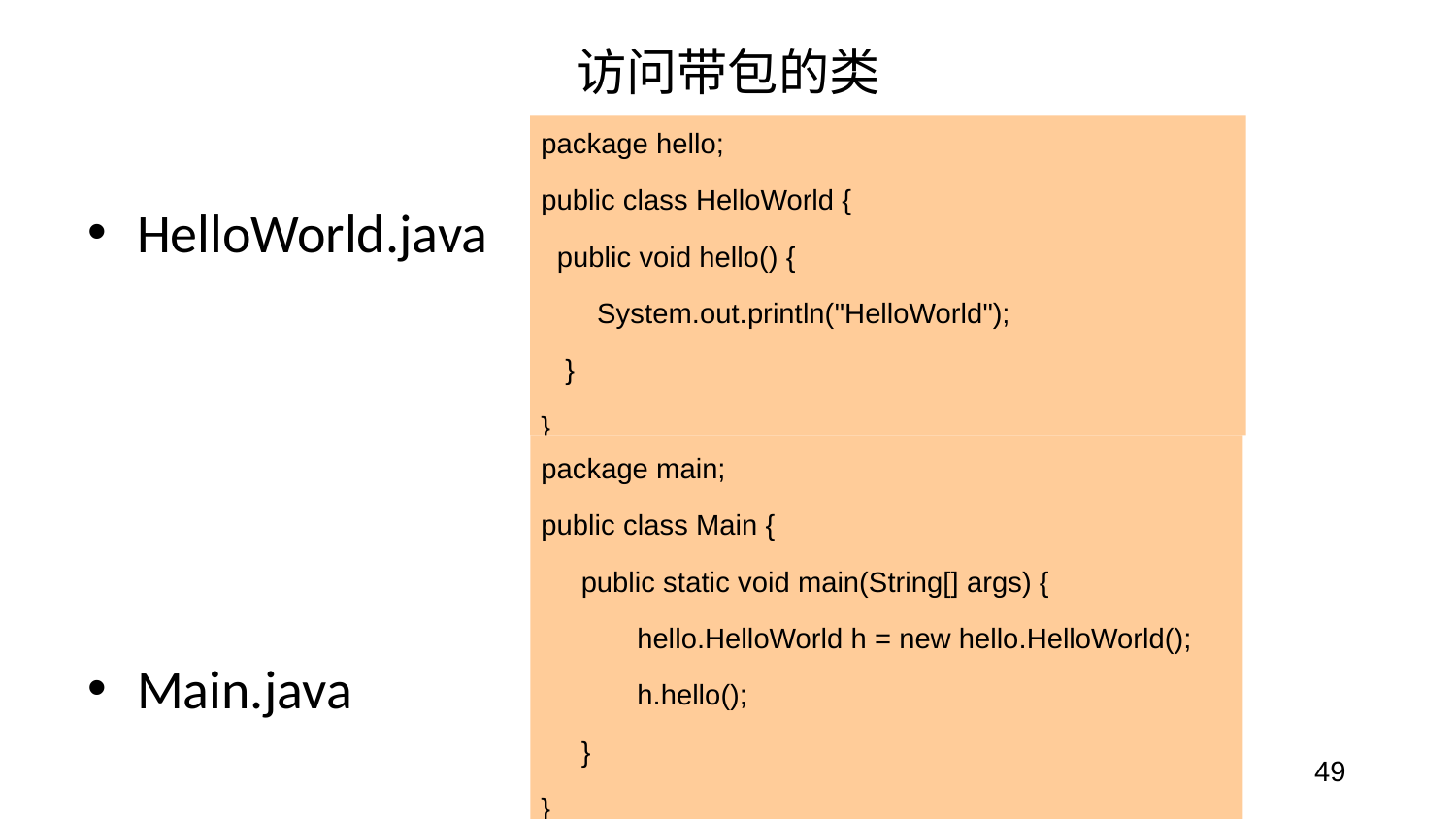

# 访问带包的类
package hello;
public class HelloWorld {
  public void hello() {
       System.out.println("HelloWorld");
   }
}
HelloWorld.java

Main.java

package main;
public class Main {
     public static void main(String[] args) {
            hello.HelloWorld h = new hello.HelloWorld();
            h.hello();
     }
}